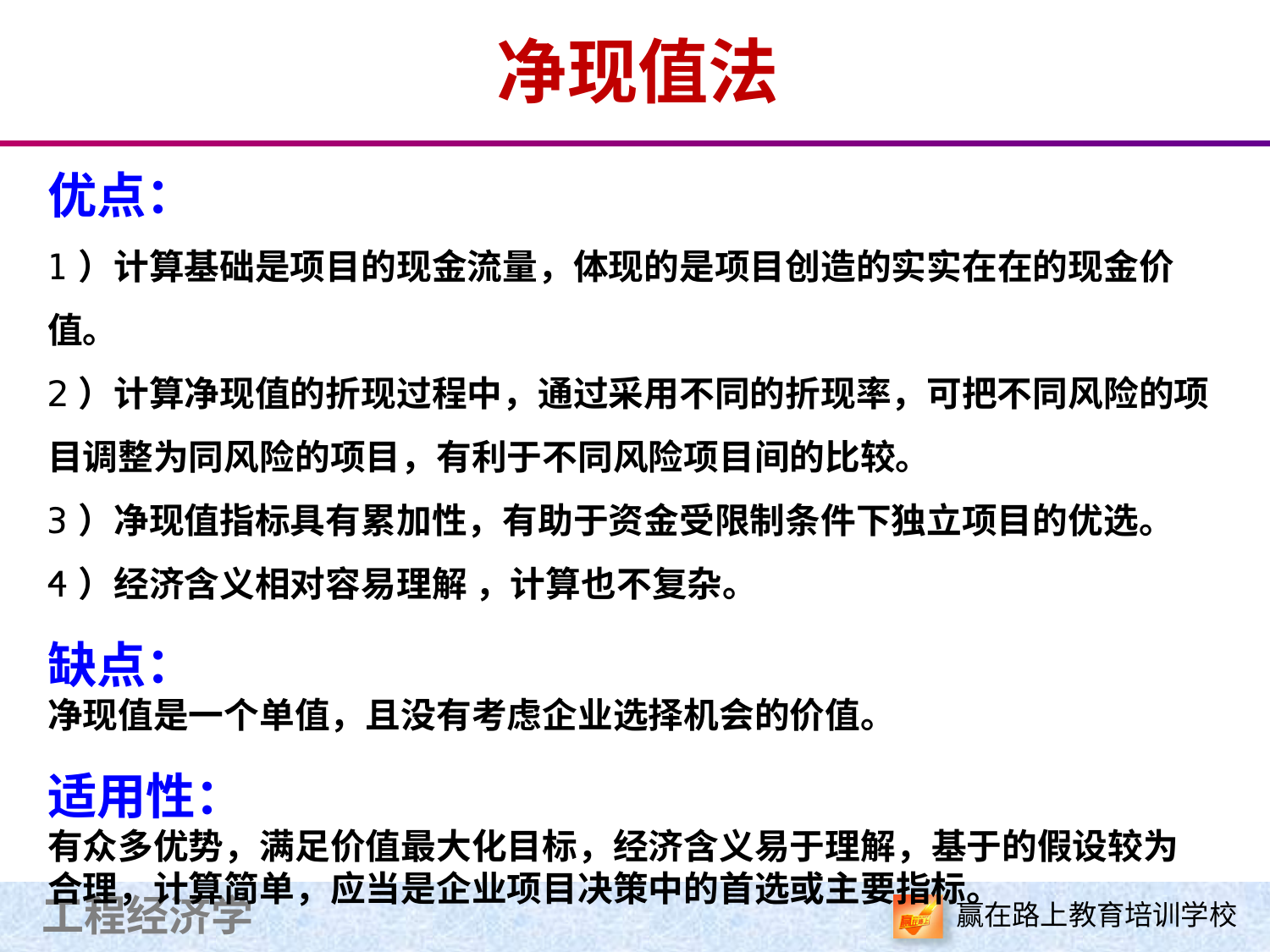

净现值法
优点：
1）计算基础是项目的现金流量，体现的是项目创造的实实在在的现金价值。
2）计算净现值的折现过程中，通过采用不同的折现率，可把不同风险的项目调整为同风险的项目，有利于不同风险项目间的比较。
3）净现值指标具有累加性，有助于资金受限制条件下独立项目的优选。
4）经济含义相对容易理解 ，计算也不复杂。
缺点：
净现值是一个单值，且没有考虑企业选择机会的价值。
适用性：
有众多优势，满足价值最大化目标，经济含义易于理解，基于的假设较为合理，计算简单，应当是企业项目决策中的首选或主要指标。